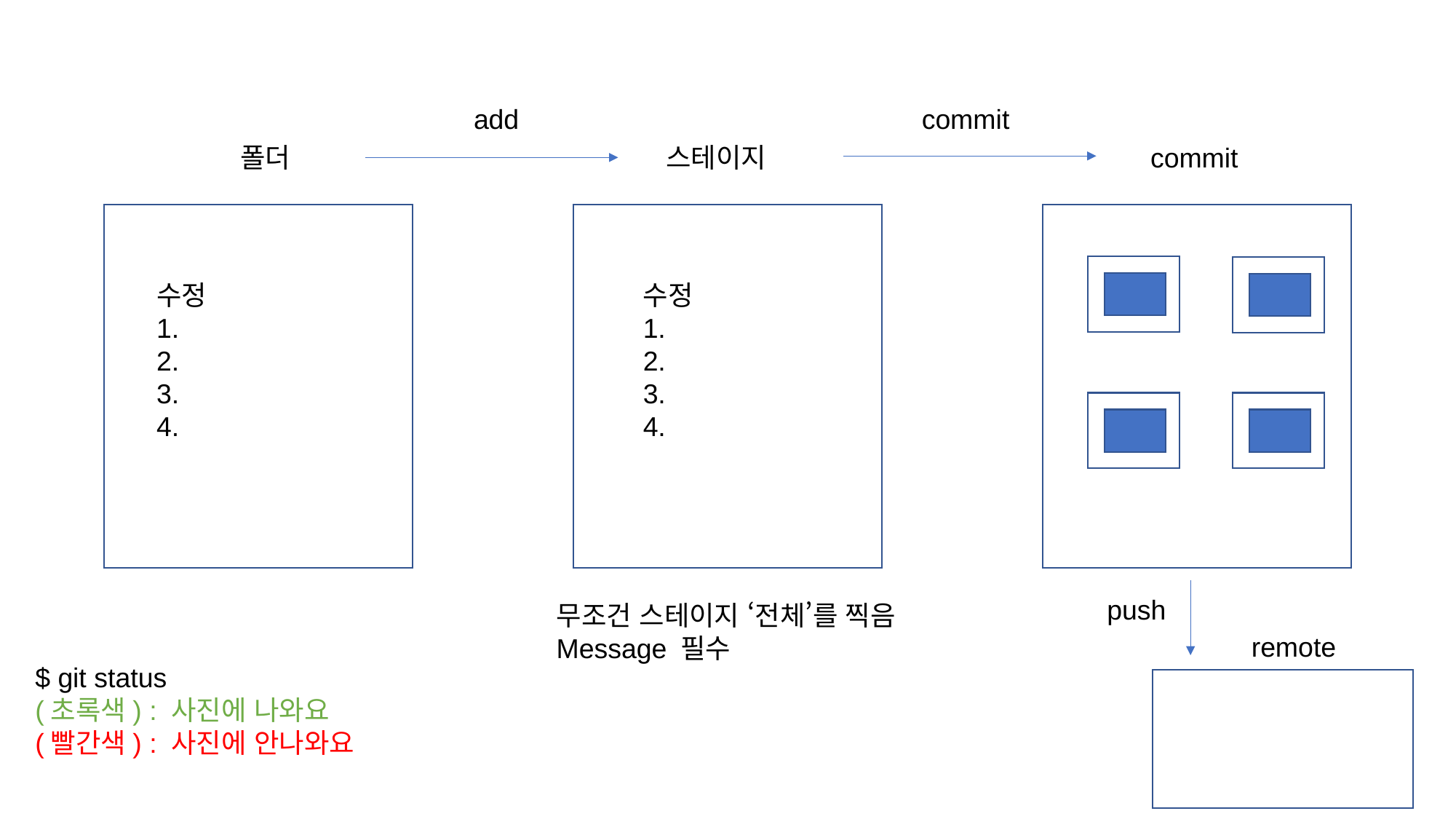

add
commit
폴더
스테이지
commit

수정
1.
2.
3.
4.
수정
1.
2.
3.
4.

push
무조건 스테이지 ‘전체’를 찍음
Message 필수
remote
$ git status
(초록색) : 사진에 나와요
(빨간색) : 사진에 안나와요